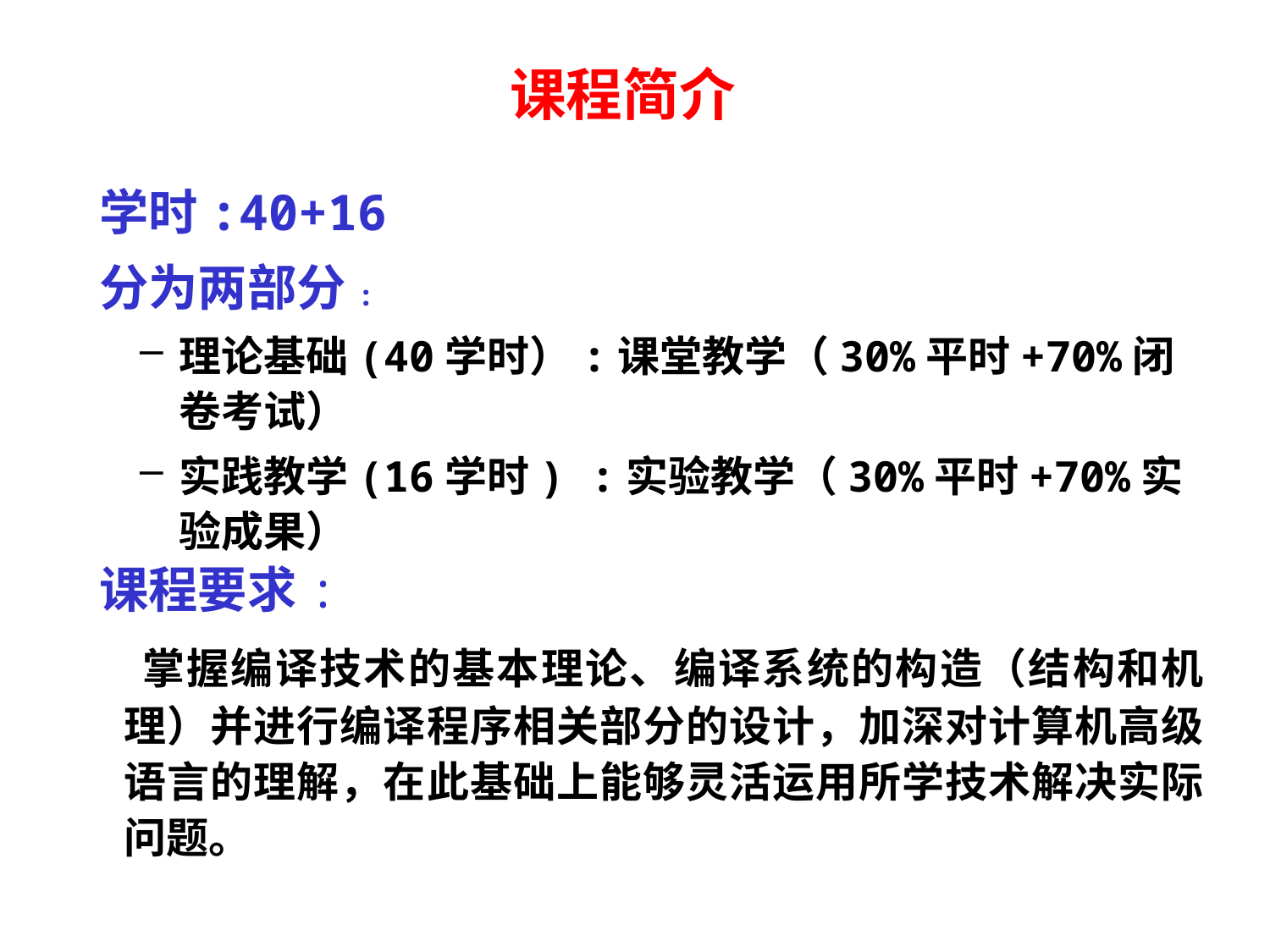

课程简介
 学时:40+16
 分为两部分:
理论基础(40学时）:课堂教学（30%平时+70%闭卷考试）
实践教学(16学时) :实验教学（30%平时+70%实验成果）
 课程要求:
    掌握编译技术的基本理论、编译系统的构造（结构和机理）并进行编译程序相关部分的设计，加深对计算机高级语言的理解，在此基础上能够灵活运用所学技术解决实际问题。